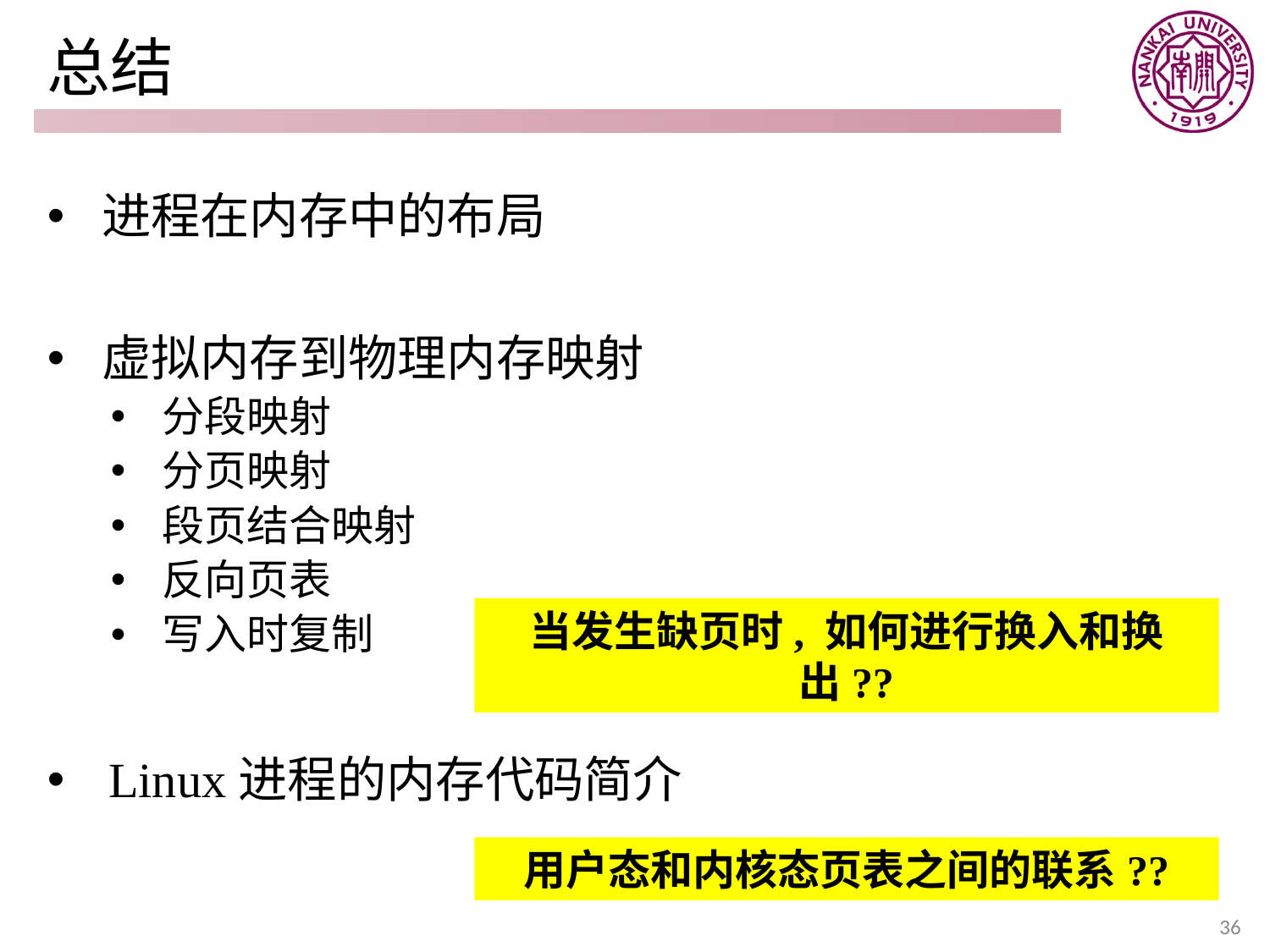

# 总结
 进程在内存中的布局

 虚拟内存到物理内存映射
 分段映射
 分页映射
 段页结合映射
 反向页表
 写入时复制

 Linux进程的内存代码简介
当发生缺页时, 如何进行换入和换出??
用户态和内核态页表之间的联系??
36